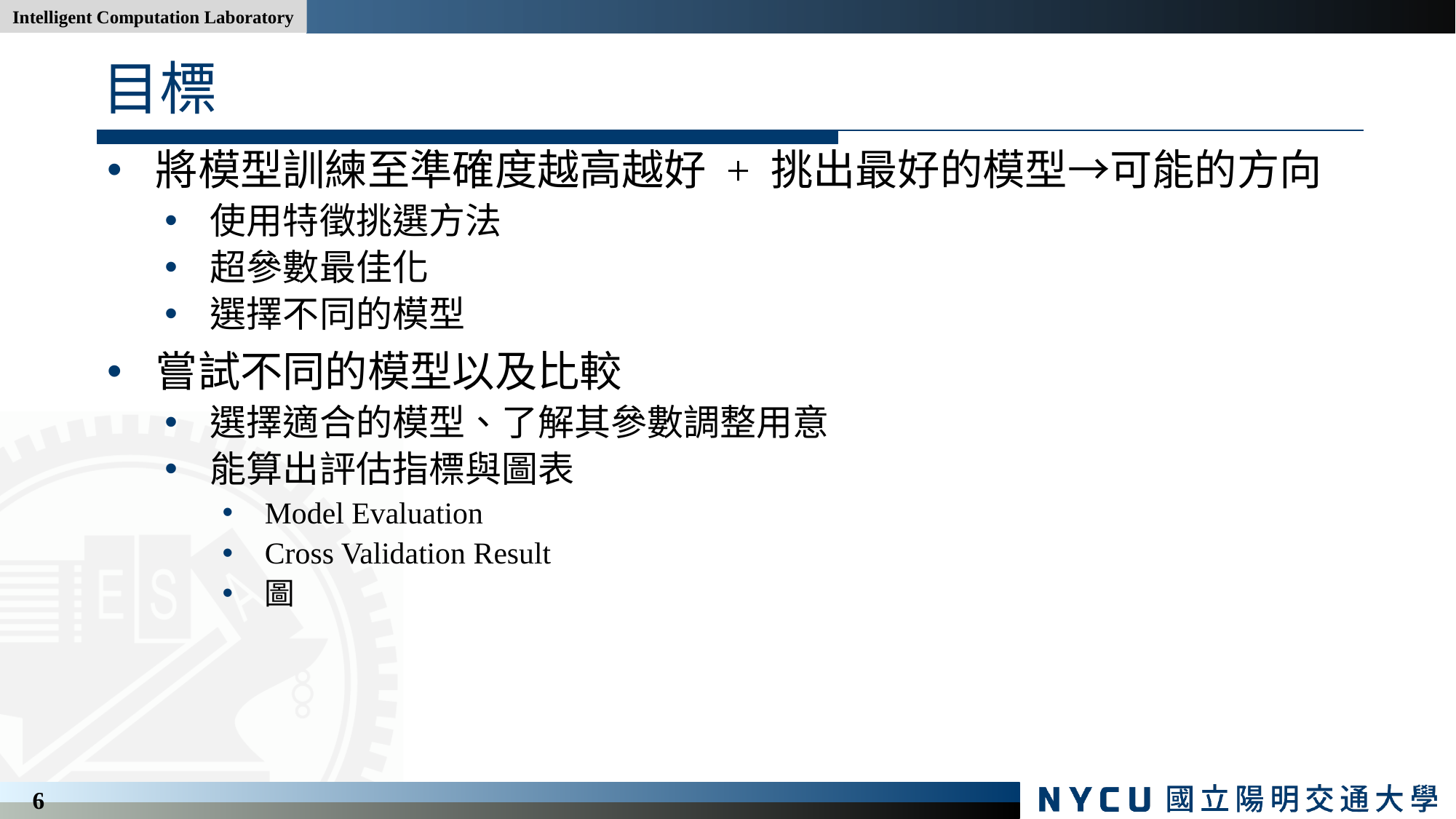

# 目標
將模型訓練至準確度越高越好 + 挑出最好的模型→可能的方向
使用特徵挑選方法
超參數最佳化
選擇不同的模型
嘗試不同的模型以及比較
選擇適合的模型、了解其參數調整用意
能算出評估指標與圖表
Model Evaluation
Cross Validation Result
圖

6